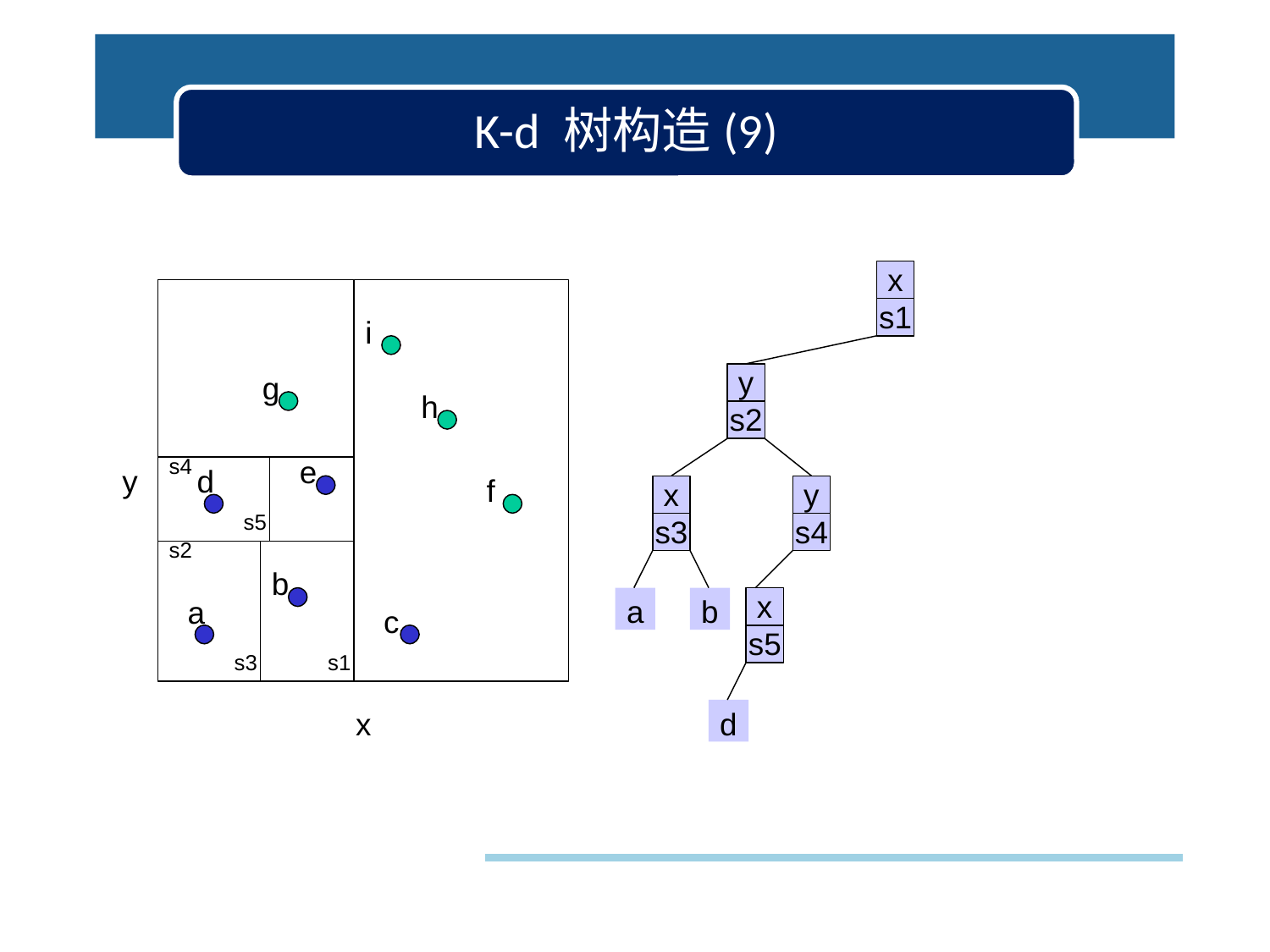

# K-d 树构造(9)
x

s1

i

y

g
h

s2

s4
e

y
d
f
x
y

s5
s3
s4

s2

b
x

a
b

a
c
s5

s3
s1

d
x